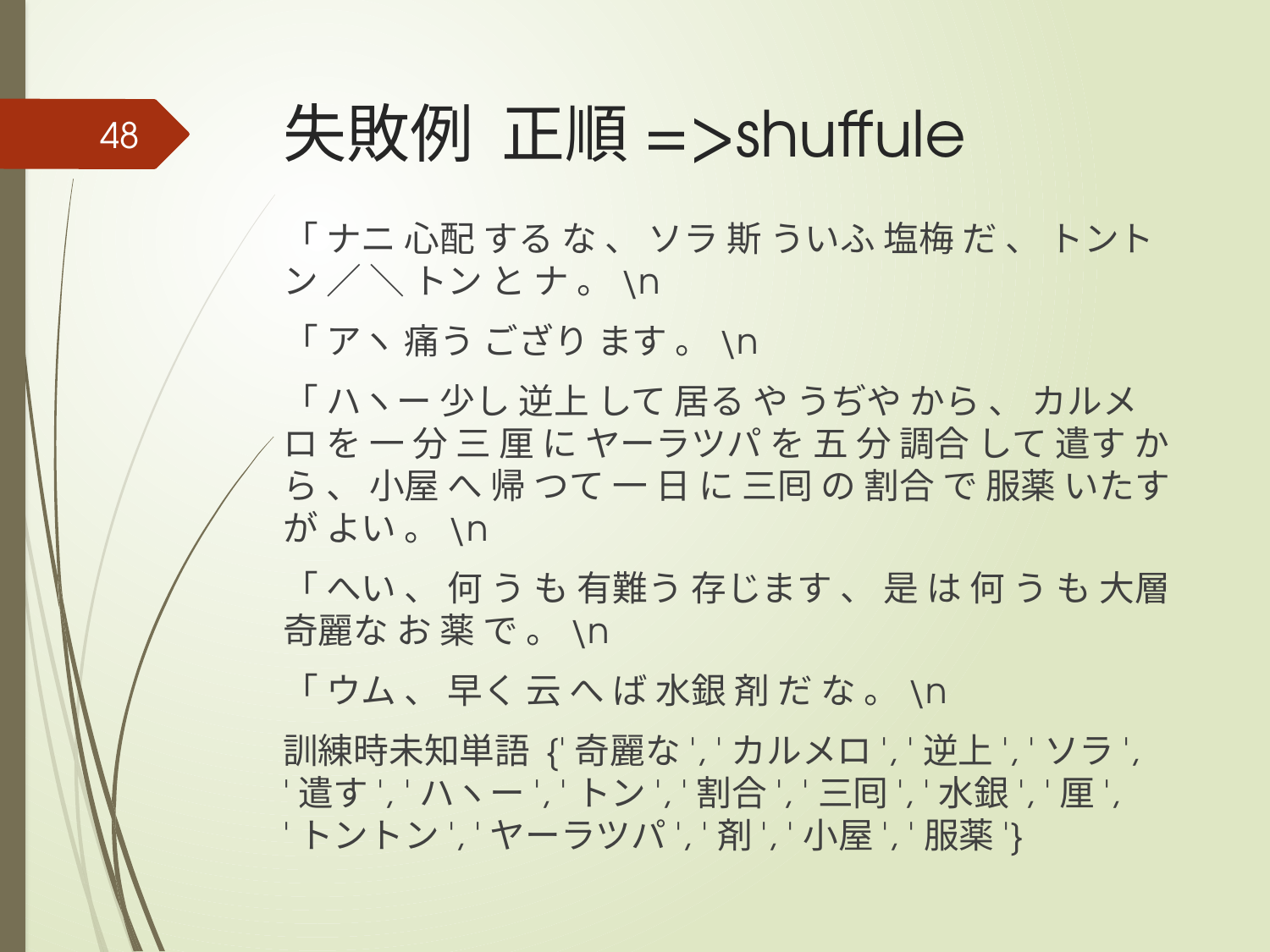

# 失敗例  正順=>shuffule
48
「 ナニ 心配 する な 、 ソラ 斯 ういふ 塩梅 だ 、 トントン ／ ＼ トン と ナ 。\n
「 アヽ 痛う ござり ます 。\n
「 ハヽー 少し 逆上 して 居る や うぢや から 、 カルメロ を 一 分 三 厘 に ヤーラツパ を 五 分 調合 して 遣す から 、 小屋 へ 帰 つて 一 日 に 三囘 の 割合 で 服薬 いたす が よい 。\n
「 へい 、 何 う も 有難う 存じます 、 是 は 何 う も 大層 奇麗な お 薬 で 。\n
「 ウム 、 早く 云 へ ば 水銀 剤 だ な 。\n
訓練時未知単語 {'奇麗な', 'カルメロ', '逆上', 'ソラ', '遣す', 'ハヽー', 'トン', '割合', '三囘', '水銀', '厘', 'トントン', 'ヤーラツパ', '剤', '小屋', '服薬'}